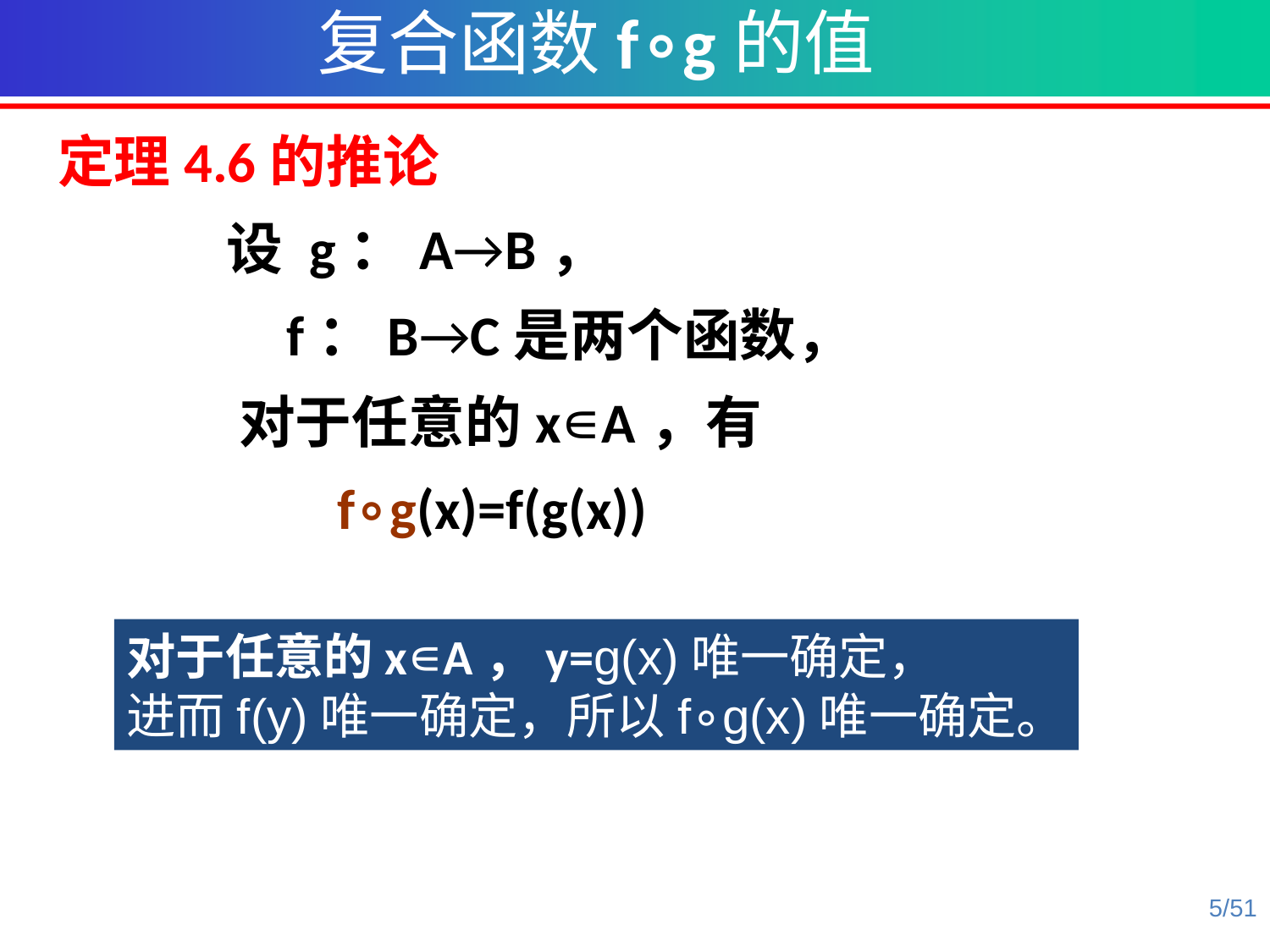

复合函数f∘g的值
定理4.6的推论
            设 g：A→B，
                  f：B→C是两个函数，
             对于任意的x∊A，有
                      f∘g(x)=f(g(x))
对于任意的x∊A，y=g(x)唯一确定，
进而f(y)唯一确定，所以f∘g(x)唯一确定。
5/51